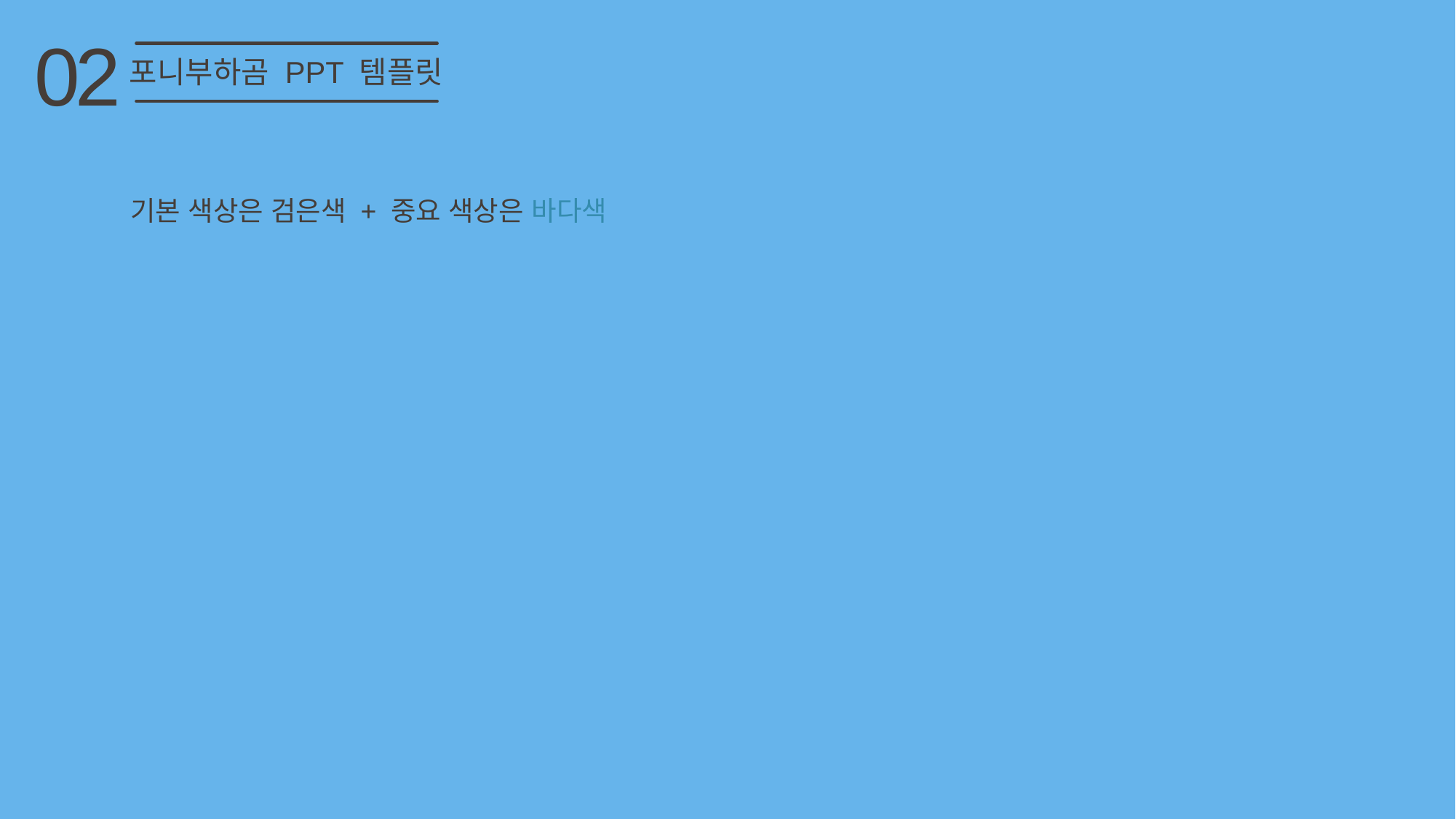

02
포니부하곰 PPT 템플릿
기본 색상은 검은색 + 중요 색상은 바다색